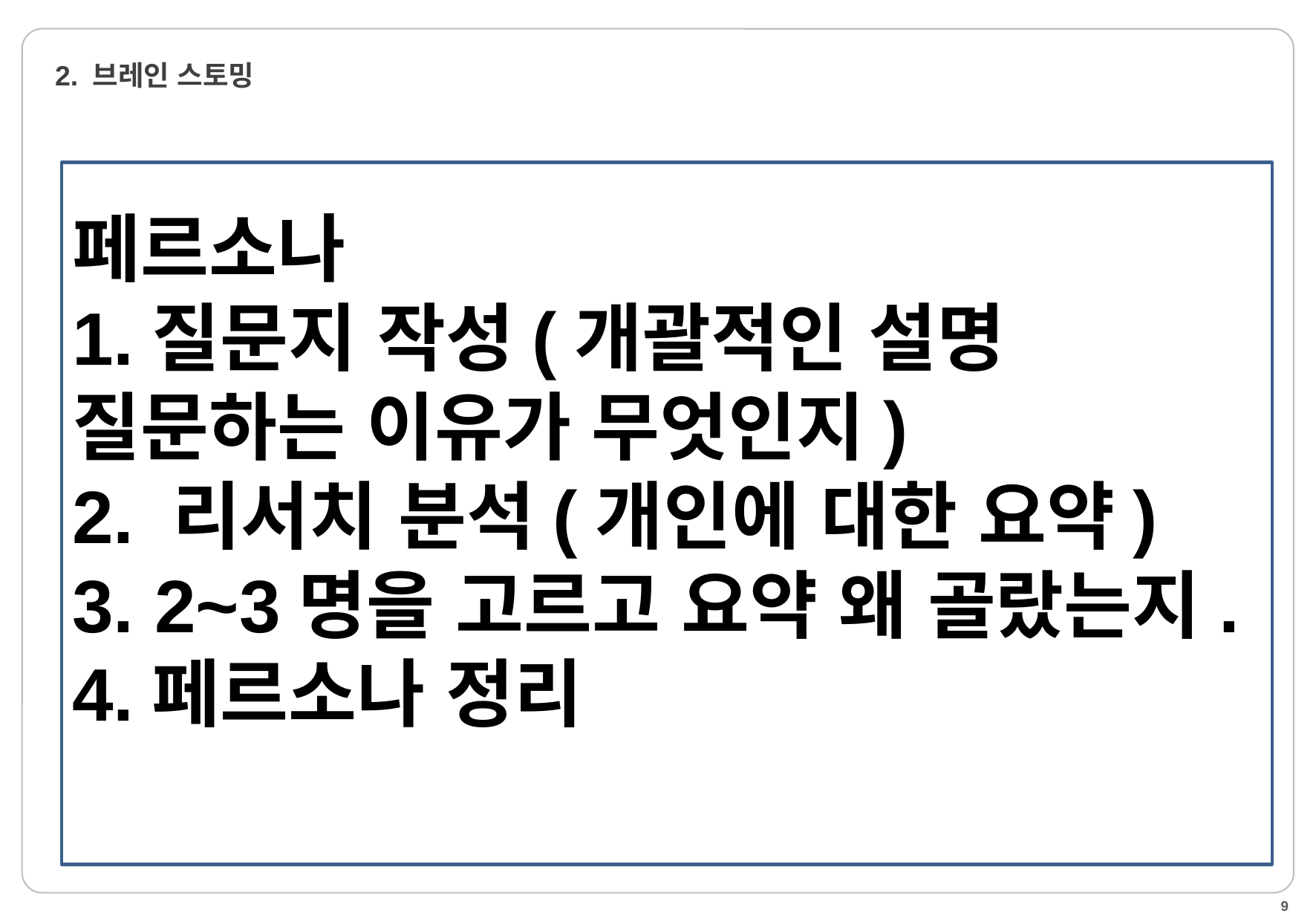

# 2. 브레인 스토밍
페르소나
1.질문지 작성(개괄적인 설명 질문하는 이유가 무엇인지)
2. 리서치 분석(개인에 대한 요약)
3. 2~3명을 고르고 요약 왜 골랐는지.
4.페르소나 정리

9